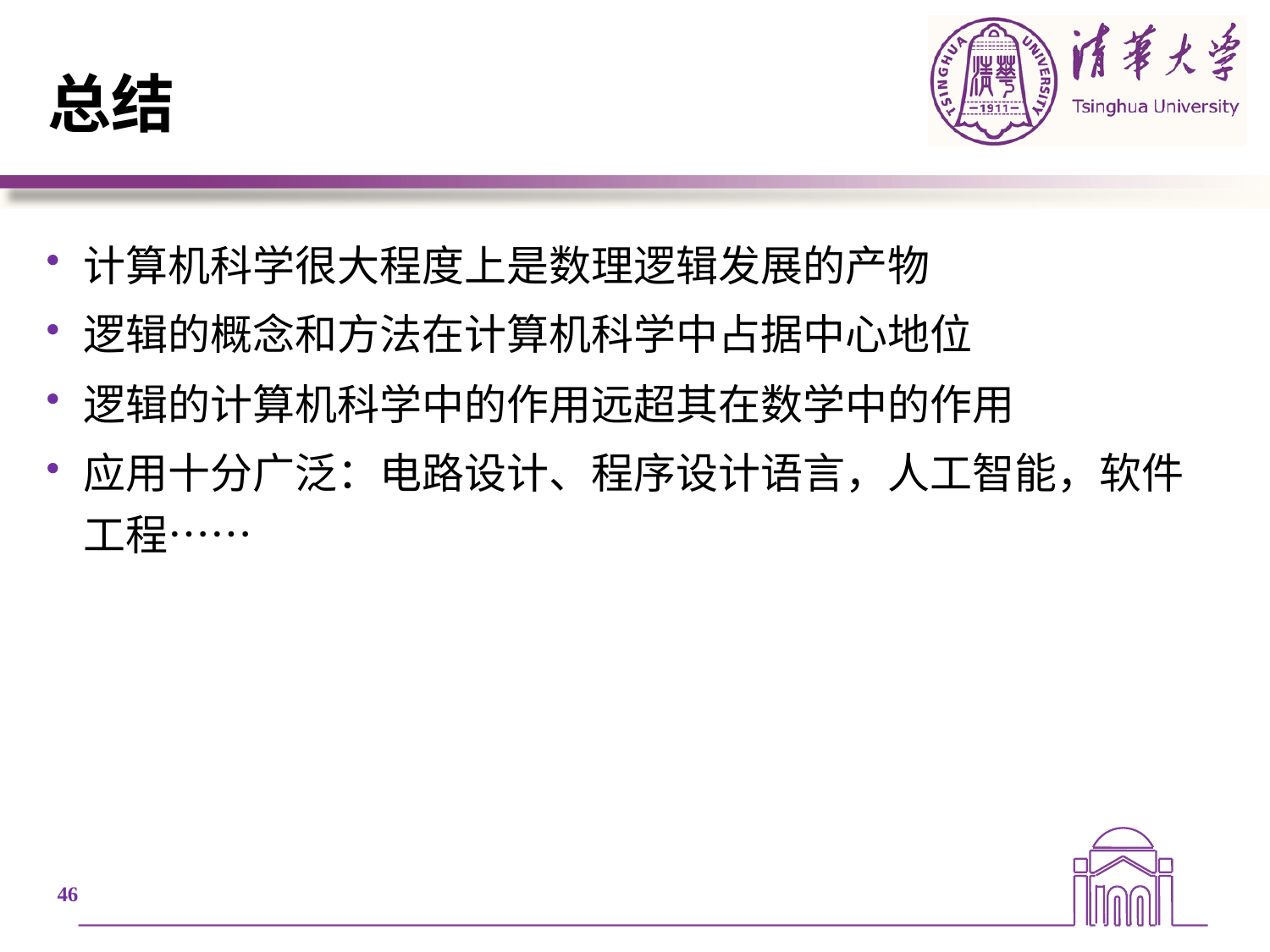

# 总结
计算机科学很大程度上是数理逻辑发展的产物
逻辑的概念和方法在计算机科学中占据中心地位
逻辑的计算机科学中的作用远超其在数学中的作用
应用十分广泛：电路设计、程序设计语言，人工智能，软件工程……